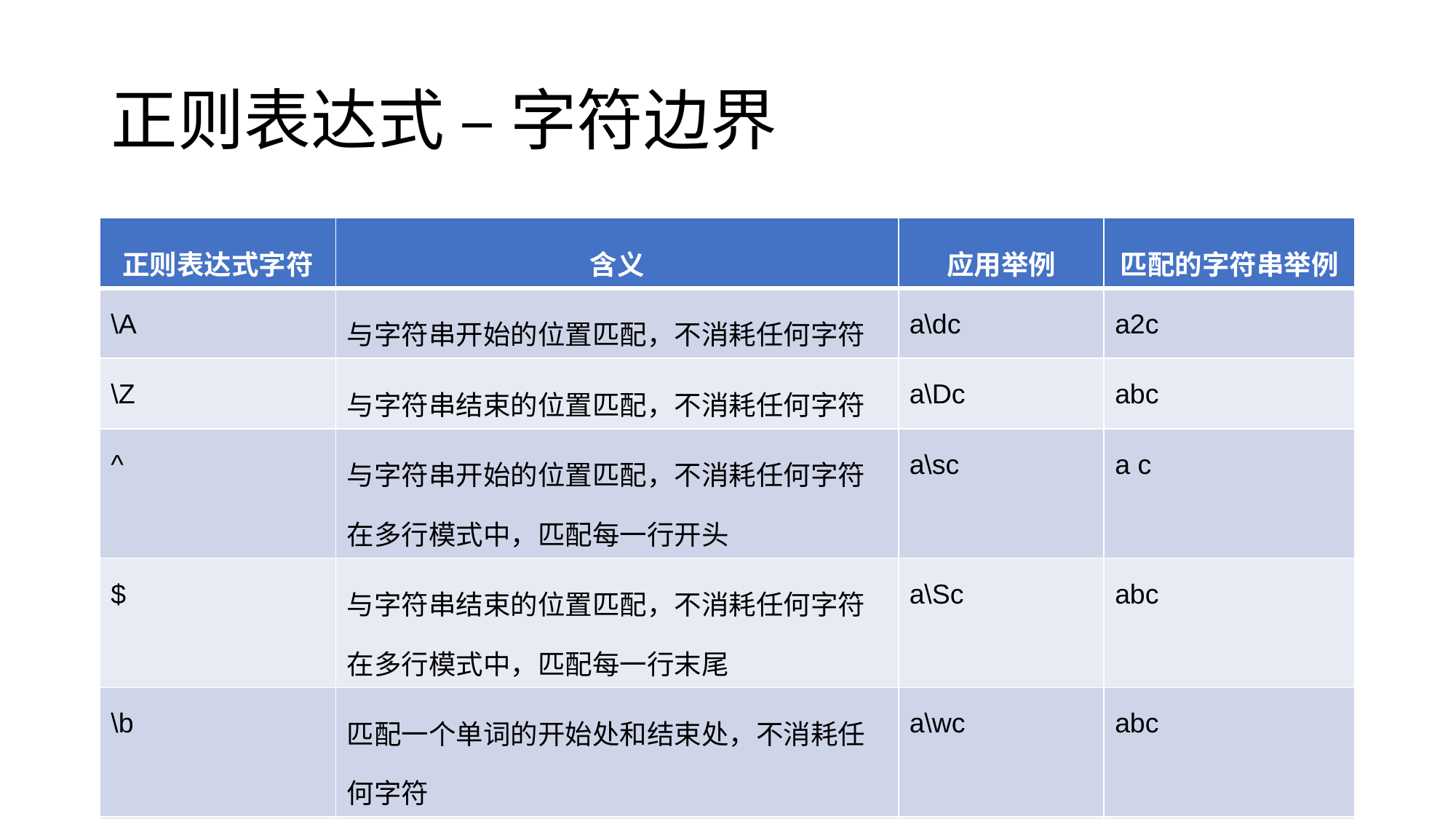

# 正则表达式 – 字符边界
| 正则表达式字符 | 含义 | 应用举例 | 匹配的字符串举例 |
| --- | --- | --- | --- |
| \A | 与字符串开始的位置匹配，不消耗任何字符 | a\dc | a2c |
| \Z | 与字符串结束的位置匹配，不消耗任何字符 | a\Dc | abc |
| ^ | 与字符串开始的位置匹配，不消耗任何字符 在多行模式中，匹配每一行开头 | a\sc | a c |
| $ | 与字符串结束的位置匹配，不消耗任何字符 在多行模式中，匹配每一行末尾 | a\Sc | abc |
| \b | 匹配一个单词的开始处和结束处，不消耗任何字符 | a\wc | abc |
| \B | 不允许是单词的开始处和结束处 | a\Wc | a c |